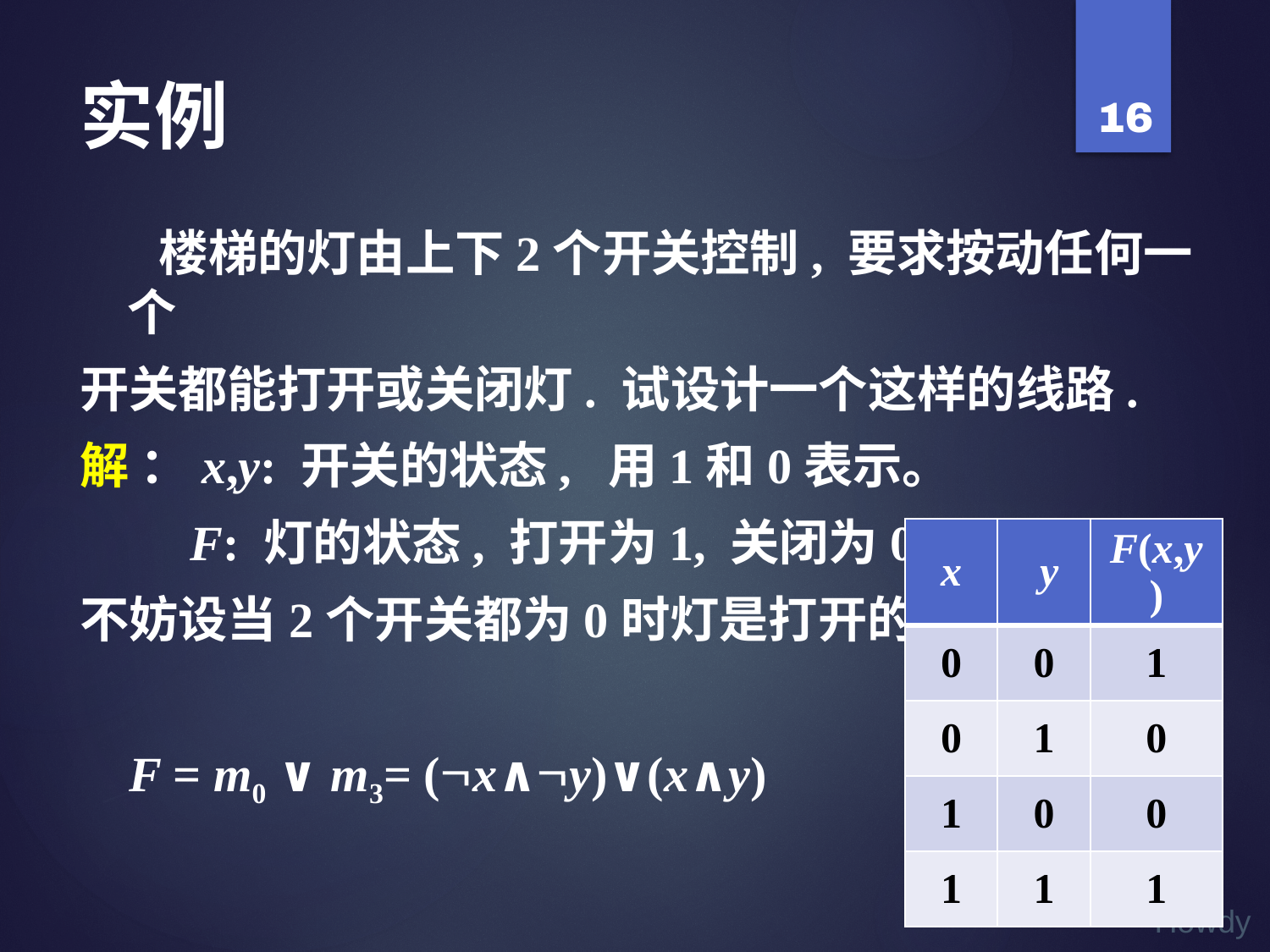

16
# 实例
      楼梯的灯由上下2个开关控制, 要求按动任何一个
开关都能打开或关闭灯. 试设计一个这样的线路.
解 ：x,y: 开关的状态,  用1和0表示。
         F: 灯的状态, 打开为1, 关闭为0.
不妨设当2个开关都为0时灯是打开的.

    F = m0 ∨ m3= (¬x∧¬y)∨(x∧y)

| x | y | F(x,y) |
| --- | --- | --- |
| 0 | 0 | 1 |
| 0 | 1 | 0 |
| 1 | 0 | 0 |
| 1 | 1 | 1 |